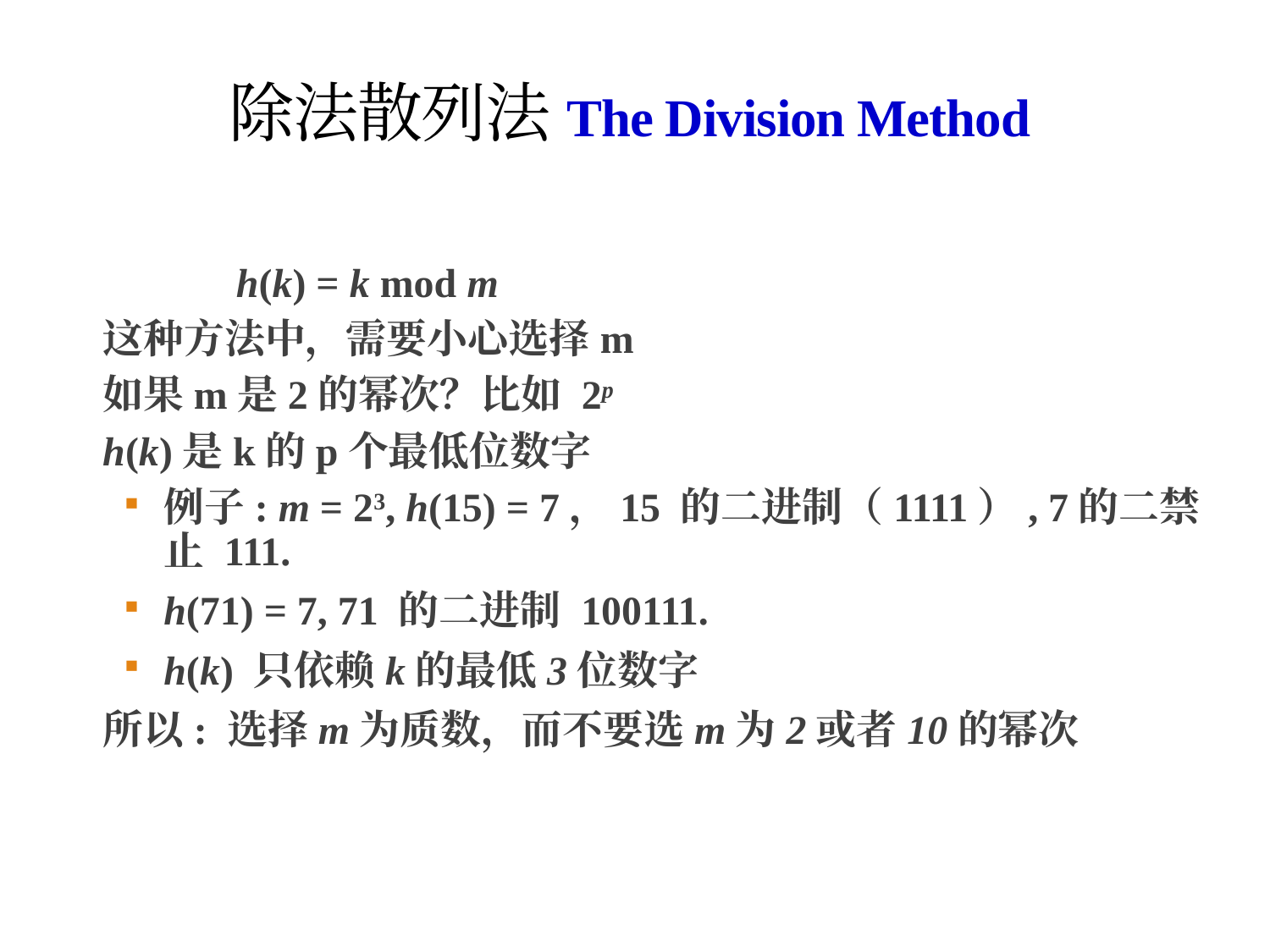

# 除法散列法The Division Method

		h(k) = k mod m
这种方法中，需要小心选择m
如果m是2的幂次？比如 2p
h(k)是k的p个最低位数字
例子: m = 23, h(15) = 7，15 的二进制（1111）, 7的二禁止 111.
h(71) = 7, 71 的二进制 100111.
h(k) 只依赖k的最低3位数字
所以: 选择m为质数，而不要选m为2或者10的幂次